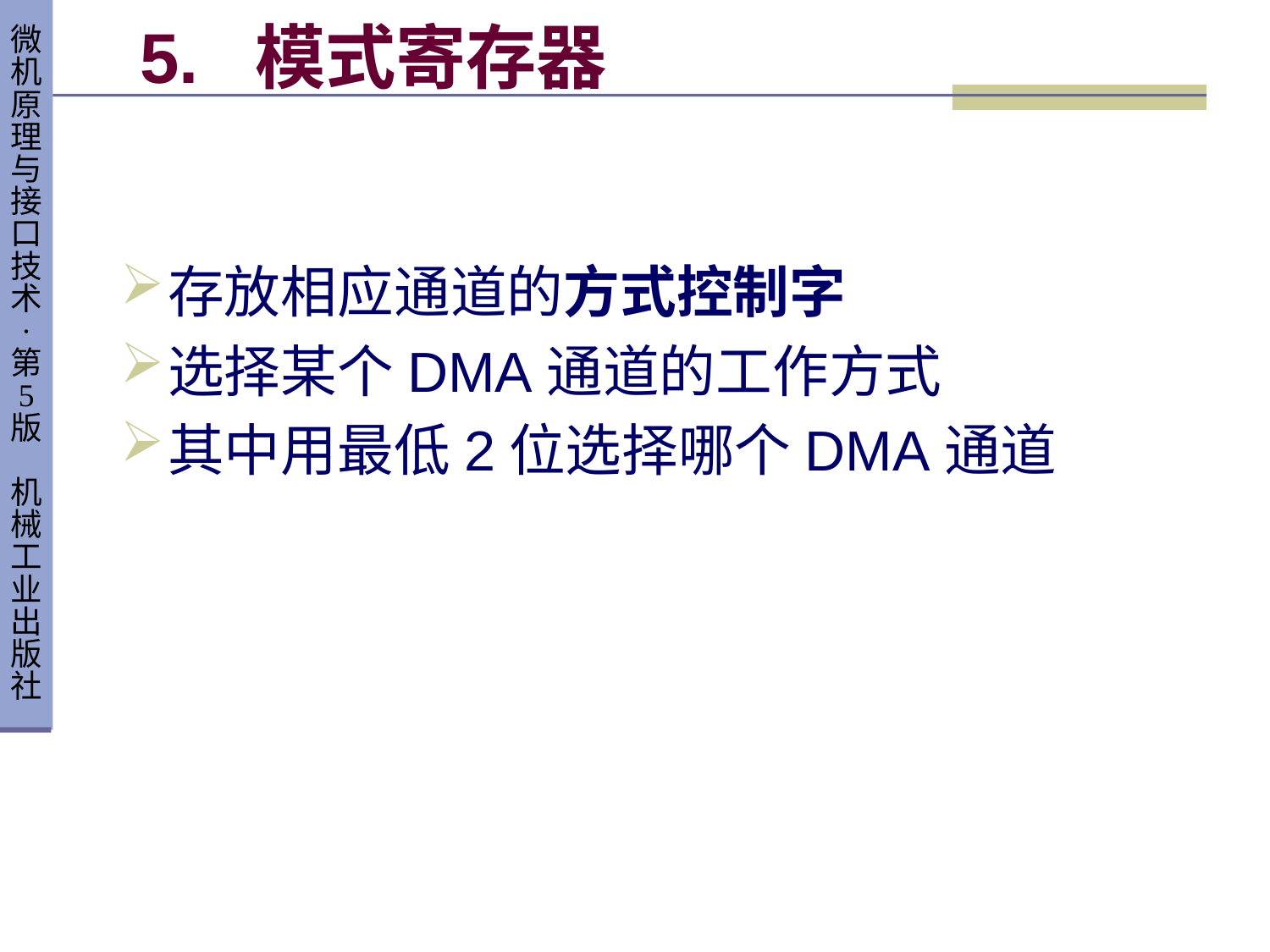

# 5.  模式寄存器
存放相应通道的方式控制字
选择某个DMA通道的工作方式
其中用最低2位选择哪个DMA通道